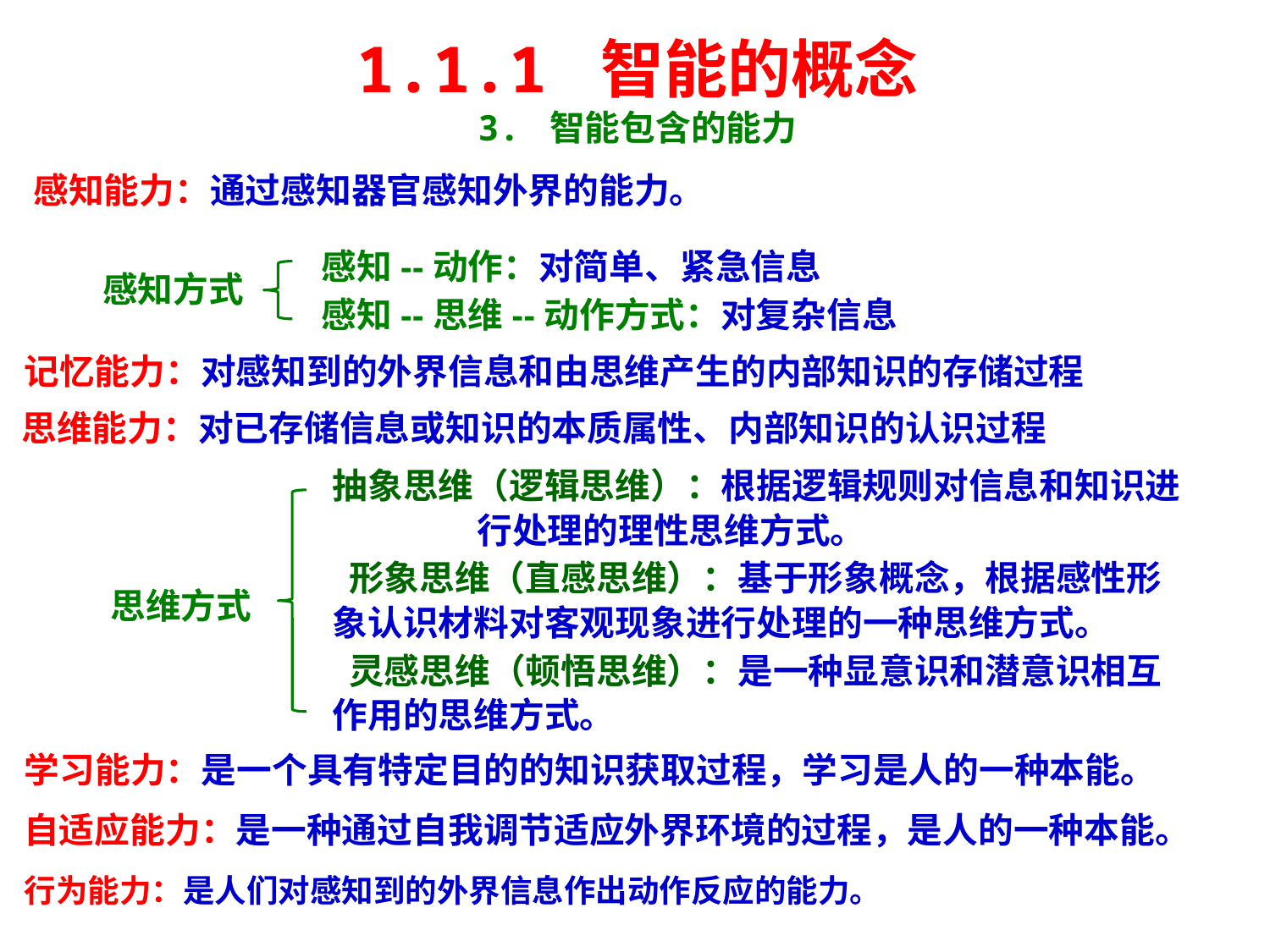

# 1.1.1 智能的概念 3. 智能包含的能力
感知能力：通过感知器官感知外界的能力。
 感知--动作：对简单、紧急信息
 感知--思维--动作方式：对复杂信息
感知方式

记忆能力：对感知到的外界信息和由思维产生的内部知识的存储过程
思维能力：对已存储信息或知识的本质属性、内部知识的认识过程
抽象思维（逻辑思维）：根据逻辑规则对信息和知识进                    行处理的理性思维方式。
 形象思维（直感思维）：基于形象概念，根据感性形象认识材料对客观现象进行处理的一种思维方式。
 灵感思维（顿悟思维）：是一种显意识和潜意识相互作用的思维方式。

思维方式
学习能力：是一个具有特定目的的知识获取过程，学习是人的一种本能。
自适应能力：是一种通过自我调节适应外界环境的过程，是人的一种本能。
行为能力：是人们对感知到的外界信息作出动作反应的能力。
11